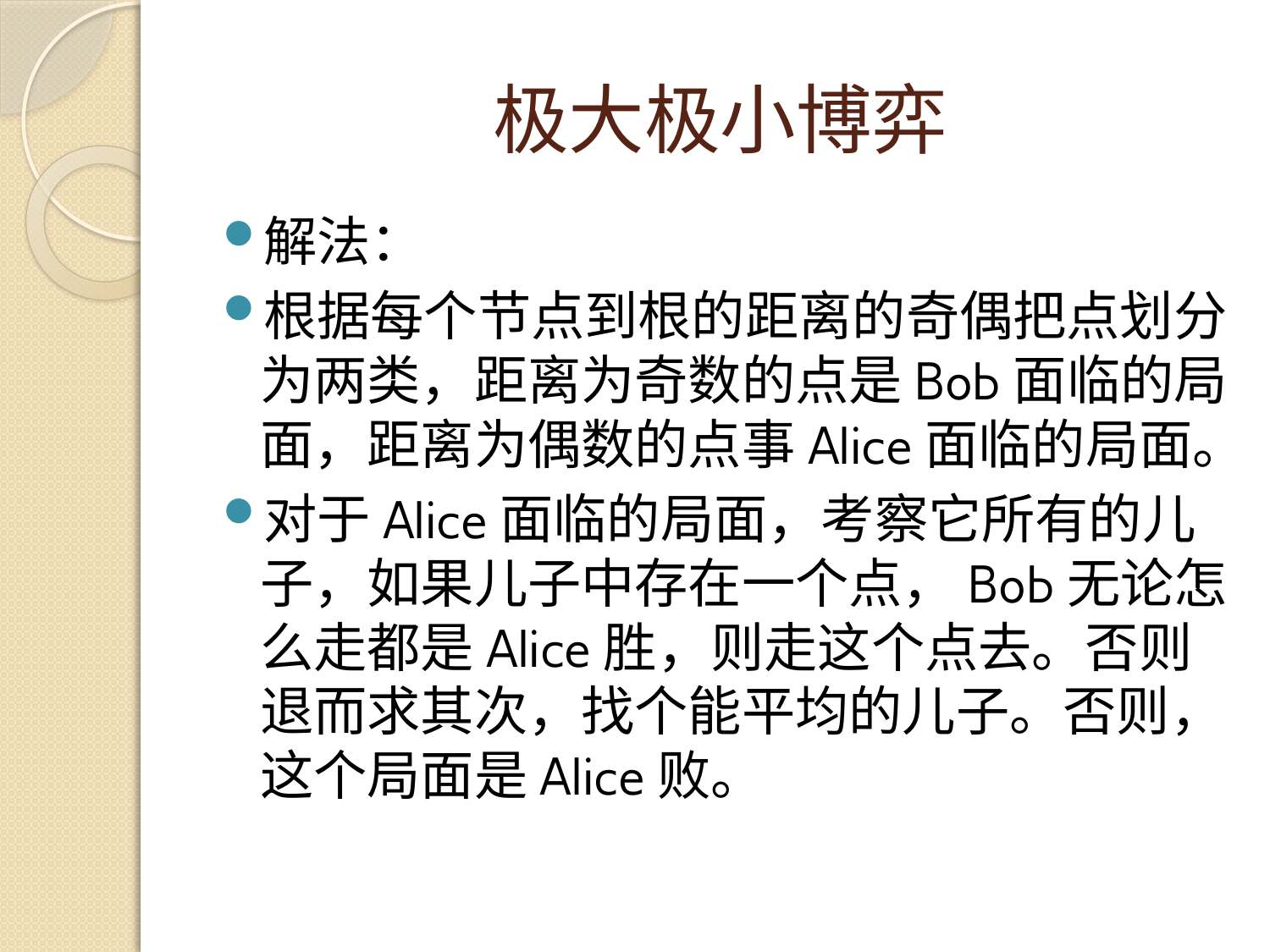

# 极大极小博弈
解法：
根据每个节点到根的距离的奇偶把点划分为两类，距离为奇数的点是Bob面临的局面，距离为偶数的点事Alice面临的局面。
对于Alice面临的局面，考察它所有的儿子，如果儿子中存在一个点，Bob无论怎么走都是Alice胜，则走这个点去。否则退而求其次，找个能平均的儿子。否则，这个局面是Alice败。